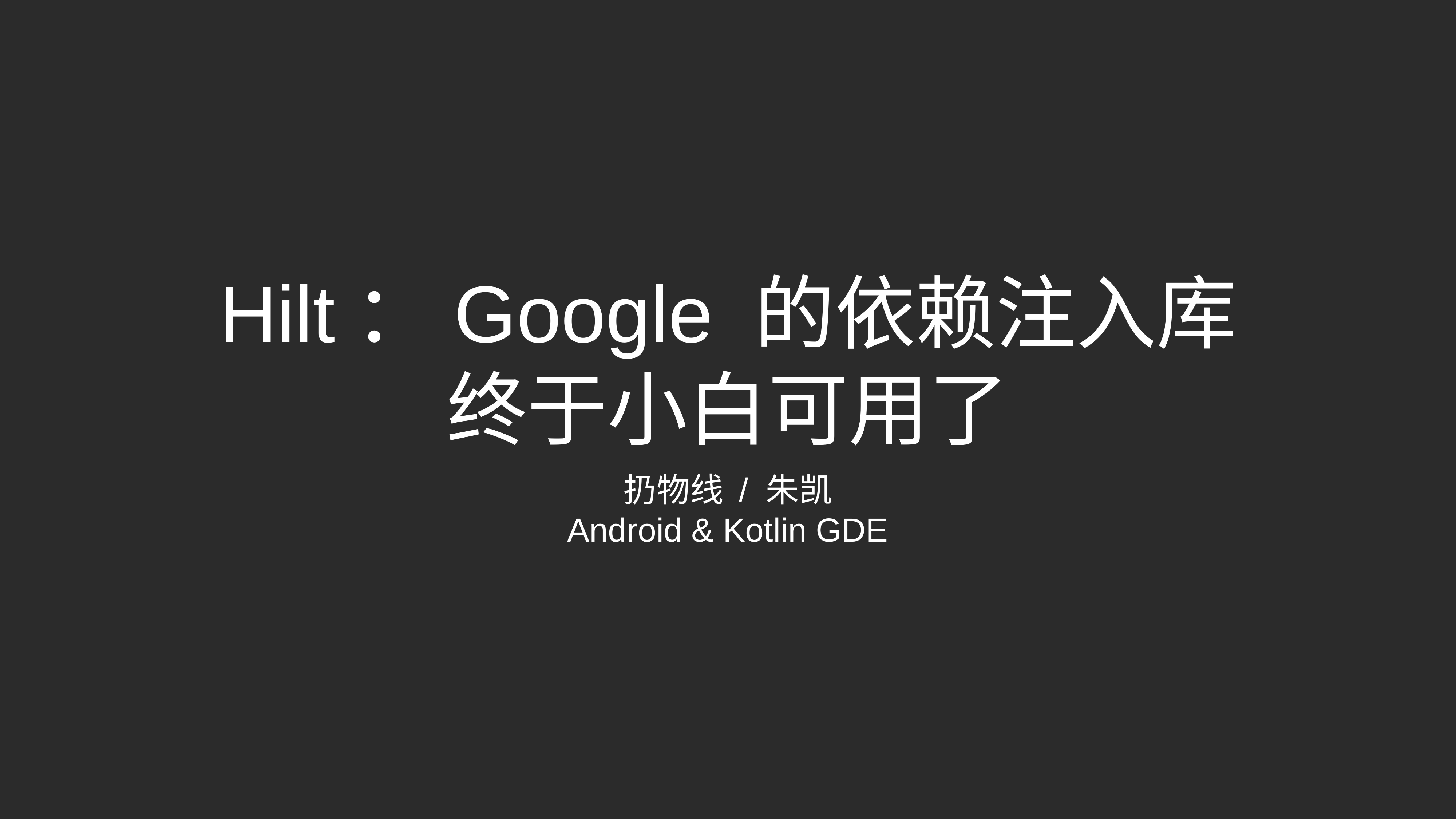

# Hilt：Google 的依赖注入库 终于小白可用了
扔物线 / 朱凯
Android & Kotlin GDE